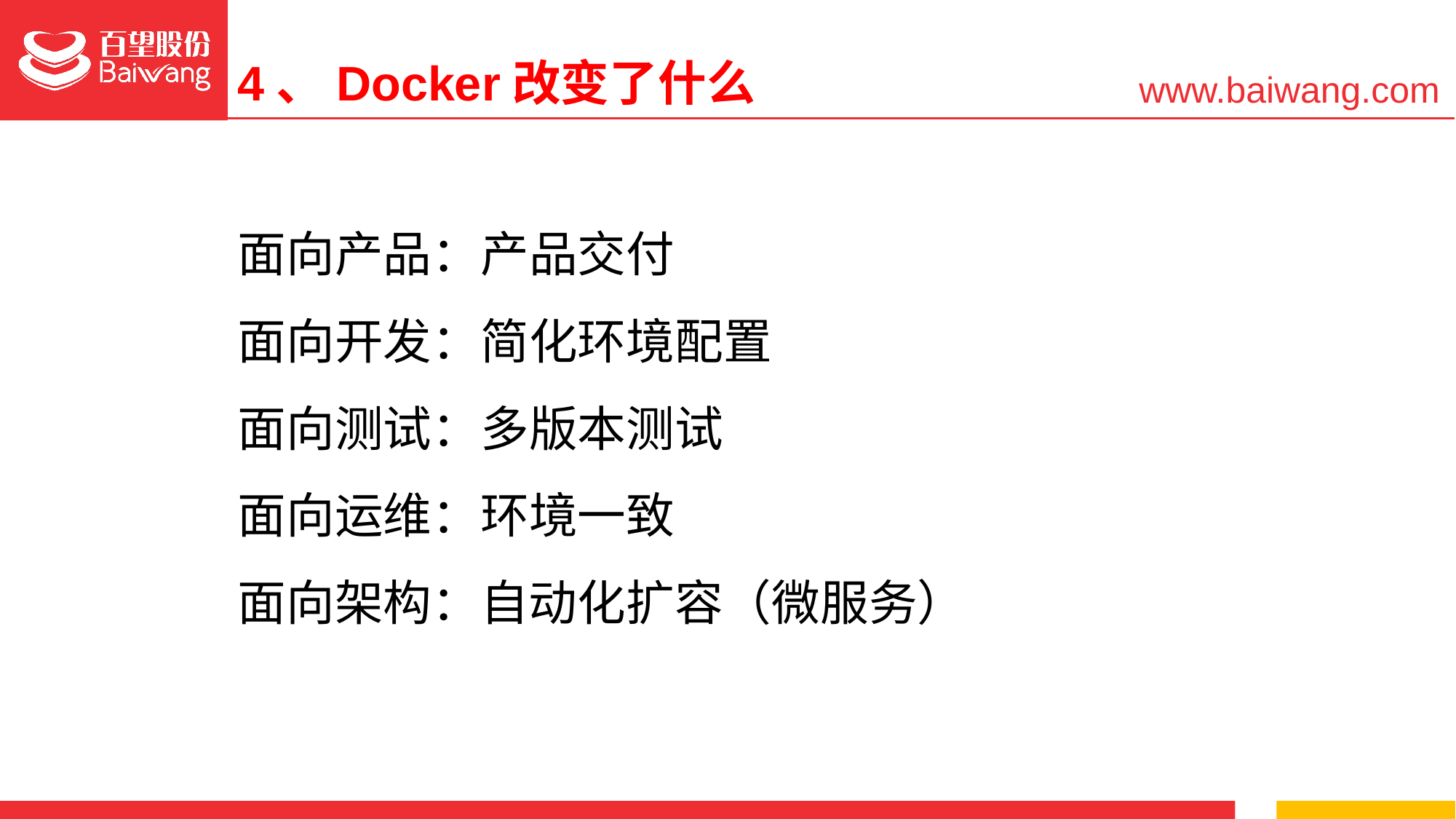

4、Docker改变了什么
面向产品：产品交付
面向开发：简化环境配置
面向测试：多版本测试
面向运维：环境一致
面向架构：自动化扩容（微服务）